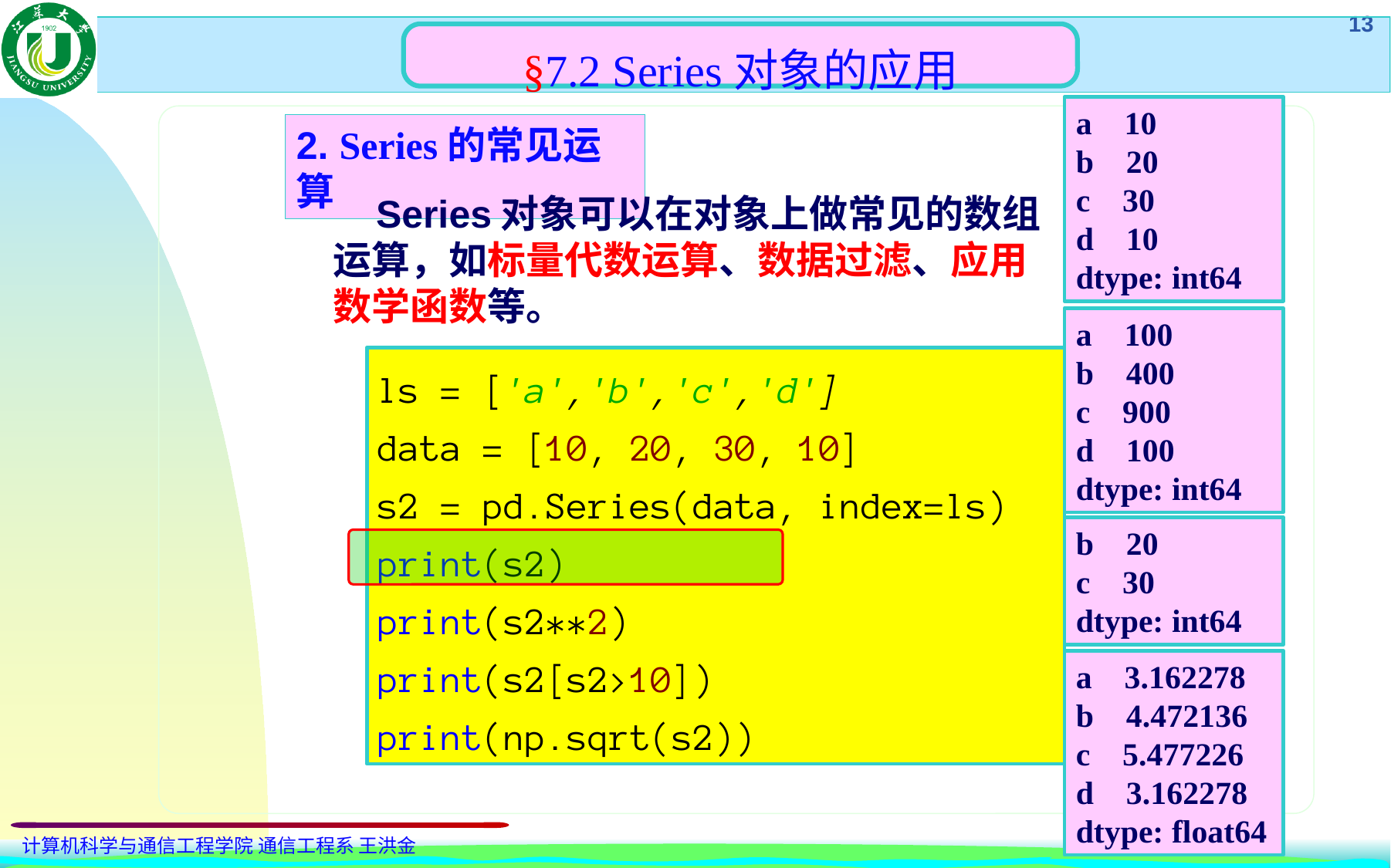

§7.2 Series对象的应用
a    10
b    20
c    30
d    10
dtype: int64
2. Series的常见运算
    Series对象可以在对象上做常见的数组运算，如标量代数运算、数据过滤、应用数学函数等。
a    100
b    400
c    900
d    100
dtype: int64
ls = ['a','b','c','d']
data = [10, 20, 30, 10]
s2 = pd.Series(data, index=ls)
print(s2)
print(s2**2)
print(s2[s2>10])
print(np.sqrt(s2))
b    20
c    30
dtype: int64

a    3.162278
b    4.472136
c    5.477226
d    3.162278
dtype: float64